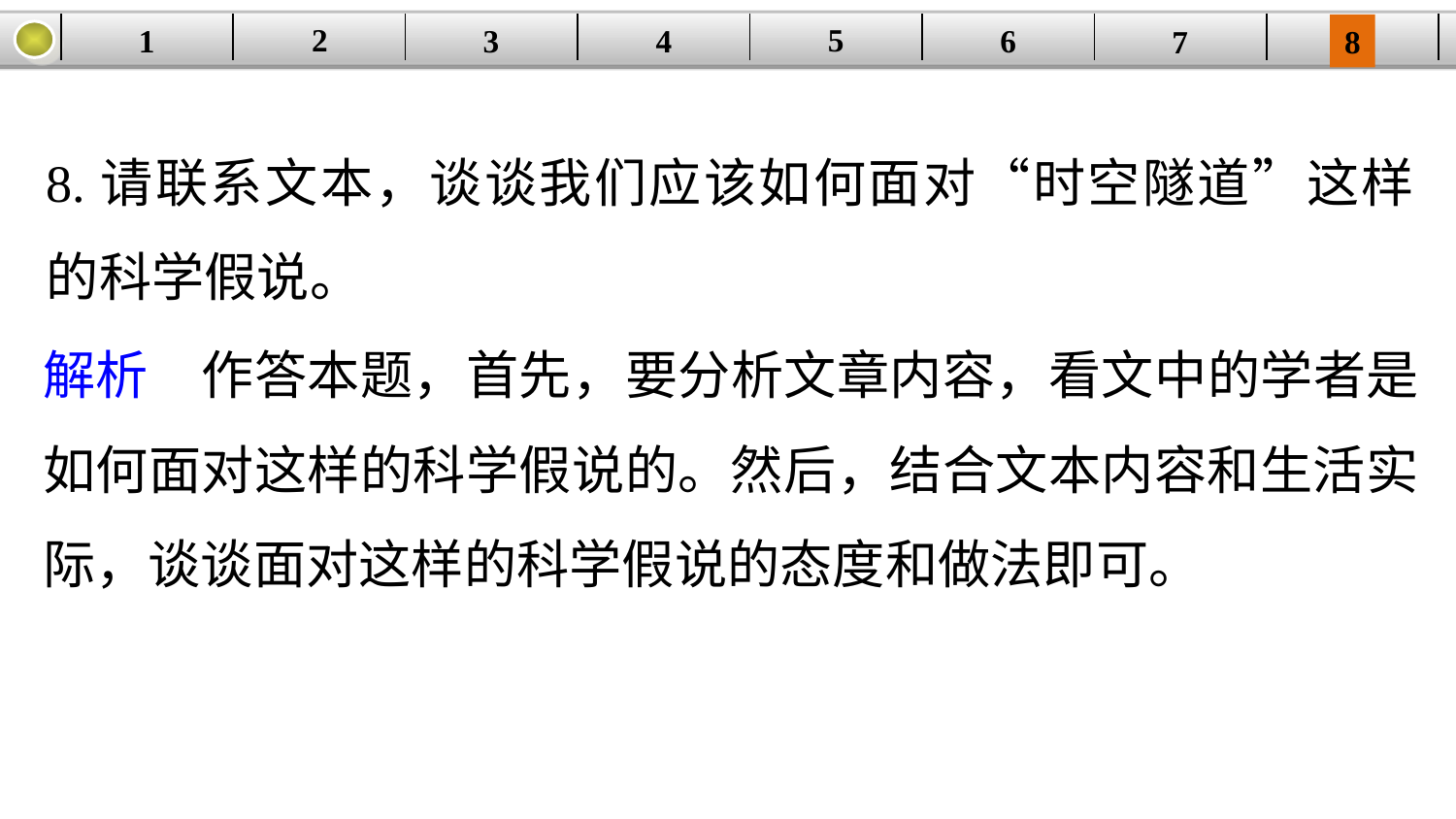

5
2
1
4
6
|  |  |  |  |  |  |  |  |
| --- | --- | --- | --- | --- | --- | --- | --- |
3
8
7

8.请联系文本，谈谈我们应该如何面对“时空隧道”这样的科学假说。
解析　作答本题，首先，要分析文章内容，看文中的学者是如何面对这样的科学假说的。然后，结合文本内容和生活实际，谈谈面对这样的科学假说的态度和做法即可。